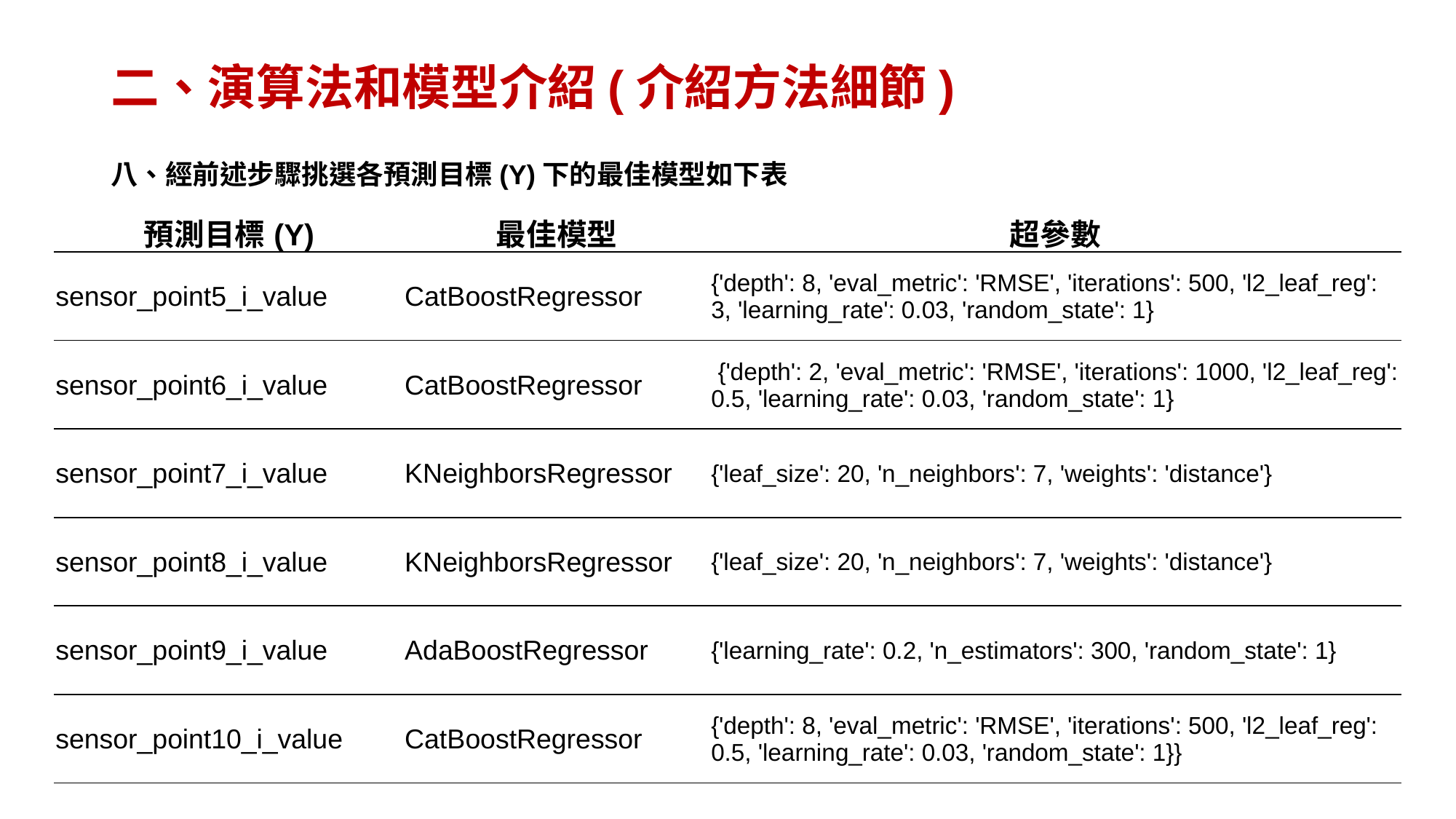

# 二、演算法和模型介紹(介紹方法細節)
八、經前述步驟挑選各預測目標(Y)下的最佳模型如下表
| 預測目標(Y) | 最佳模型 | 超參數 |
| --- | --- | --- |
| sensor\_point5\_i\_value | CatBoostRegressor | {'depth': 8, 'eval\_metric': 'RMSE', 'iterations': 500, 'l2\_leaf\_reg': 3, 'learning\_rate': 0.03, 'random\_state': 1} |
| sensor\_point6\_i\_value | CatBoostRegressor | {'depth': 2, 'eval\_metric': 'RMSE', 'iterations': 1000, 'l2\_leaf\_reg': 0.5, 'learning\_rate': 0.03, 'random\_state': 1} |
| sensor\_point7\_i\_value | KNeighborsRegressor | {'leaf\_size': 20, 'n\_neighbors': 7, 'weights': 'distance'} |
| sensor\_point8\_i\_value | KNeighborsRegressor | {'leaf\_size': 20, 'n\_neighbors': 7, 'weights': 'distance'} |
| sensor\_point9\_i\_value | AdaBoostRegressor | {'learning\_rate': 0.2, 'n\_estimators': 300, 'random\_state': 1} |
| sensor\_point10\_i\_value | CatBoostRegressor | {'depth': 8, 'eval\_metric': 'RMSE', 'iterations': 500, 'l2\_leaf\_reg': 0.5, 'learning\_rate': 0.03, 'random\_state': 1}} |